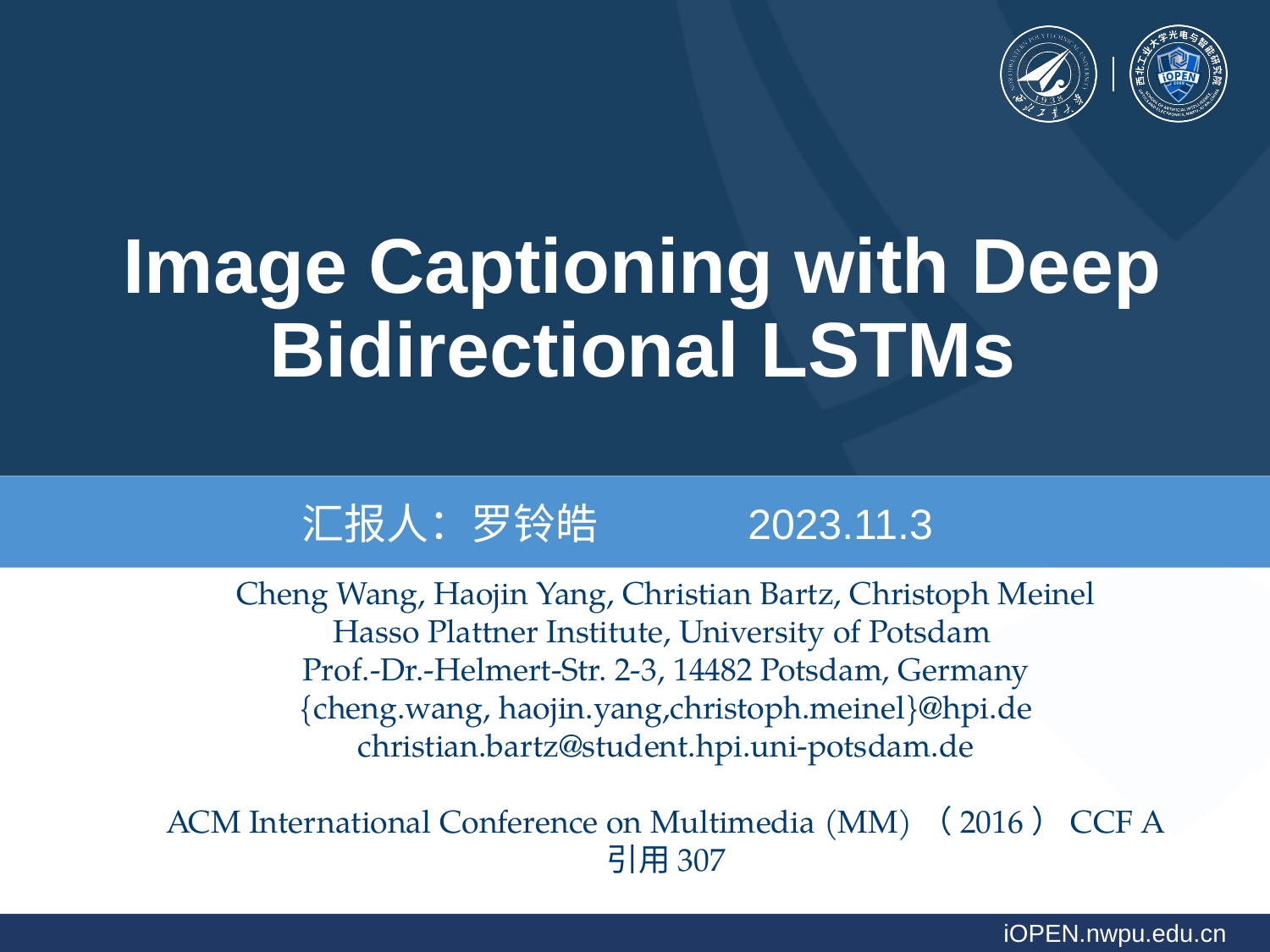

# Image Captioning with Deep Bidirectional LSTMs
汇报人：罗铃皓
2023.11.3
Cheng Wang, Haojin Yang, Christian Bartz, Christoph Meinel
Hasso Plattner Institute, University of Potsdam
Prof.-Dr.-Helmert-Str. 2-3, 14482 Potsdam, Germany
{cheng.wang, haojin.yang,christoph.meinel}@hpi.de christian.bartz@student.hpi.uni-potsdam.de

ACM International Conference on Multimedia (MM)（2016）CCF A
引用307